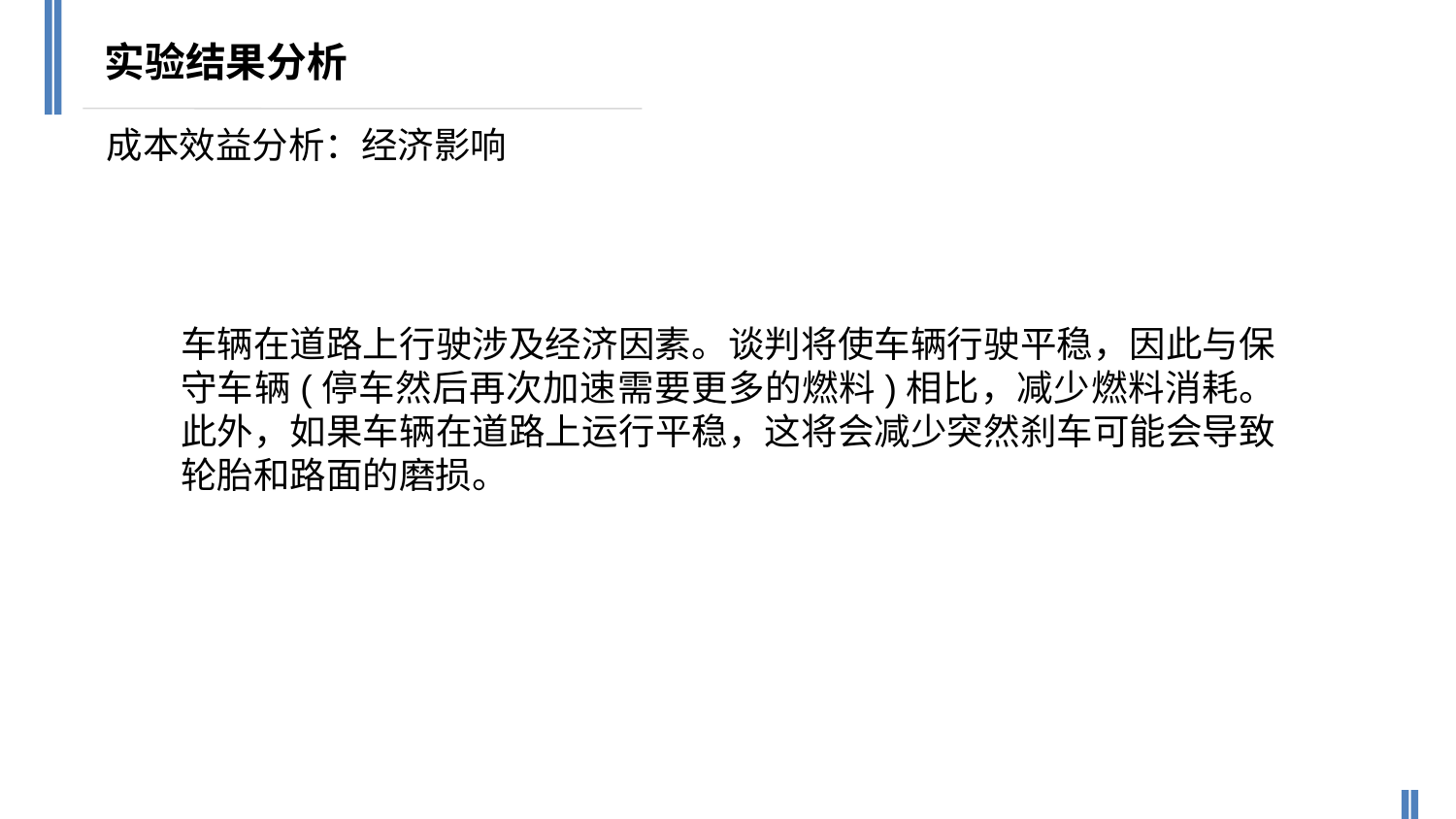

实验结果分析
成本效益分析：经济影响
车辆在道路上行驶涉及经济因素。谈判将使车辆行驶平稳，因此与保守车辆(停车然后再次加速需要更多的燃料)相比，减少燃料消耗。此外，如果车辆在道路上运行平稳，这将会减少突然刹车可能会导致轮胎和路面的磨损。